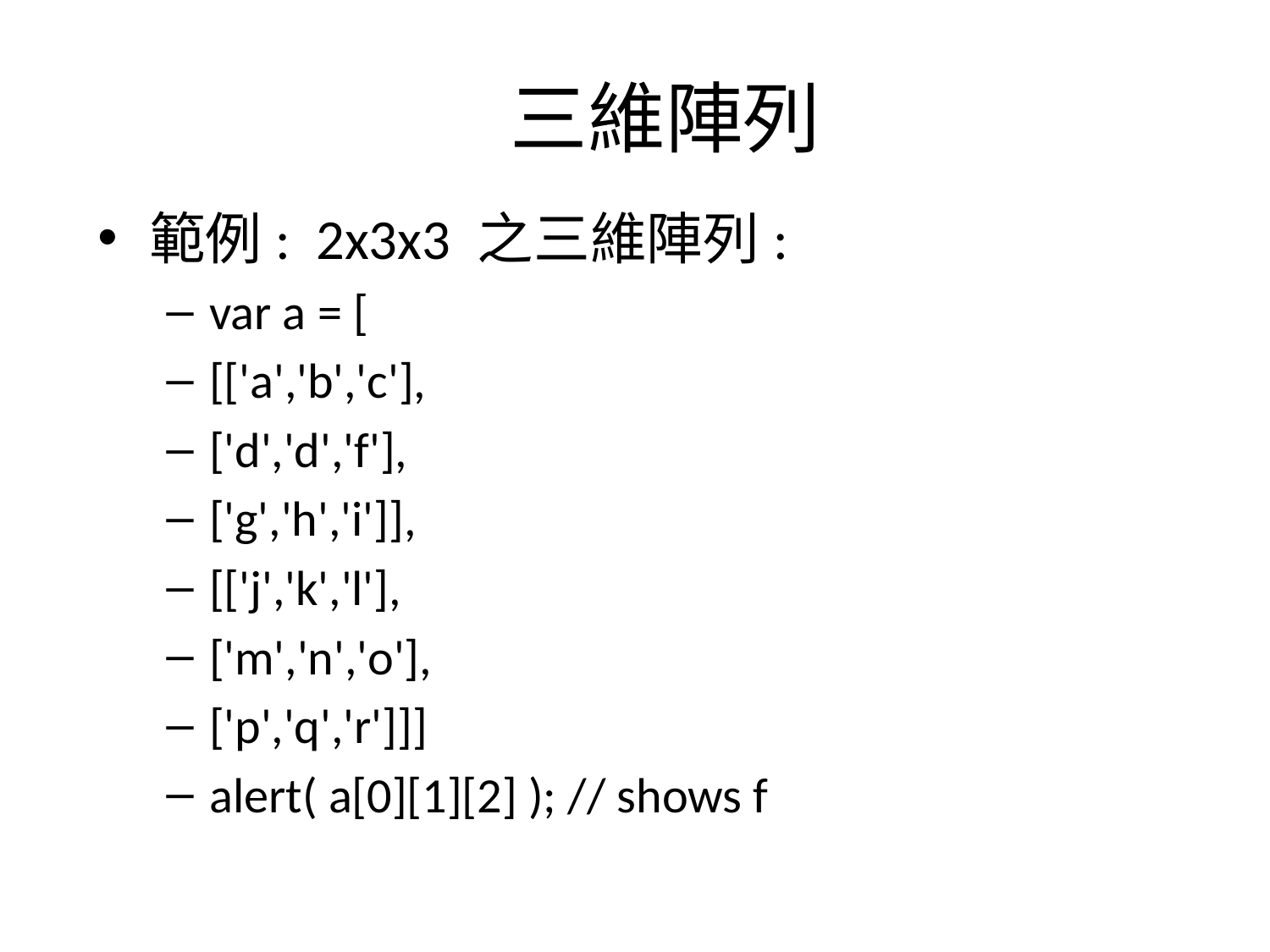

# 三維陣列
範例:  2x3x3 之三維陣列:
var a = [
[['a','b','c'],
['d','d','f'],
['g','h','i']],
[['j','k','l'],
['m','n','o'],
['p','q','r']]]
alert( a[0][1][2] ); // shows f